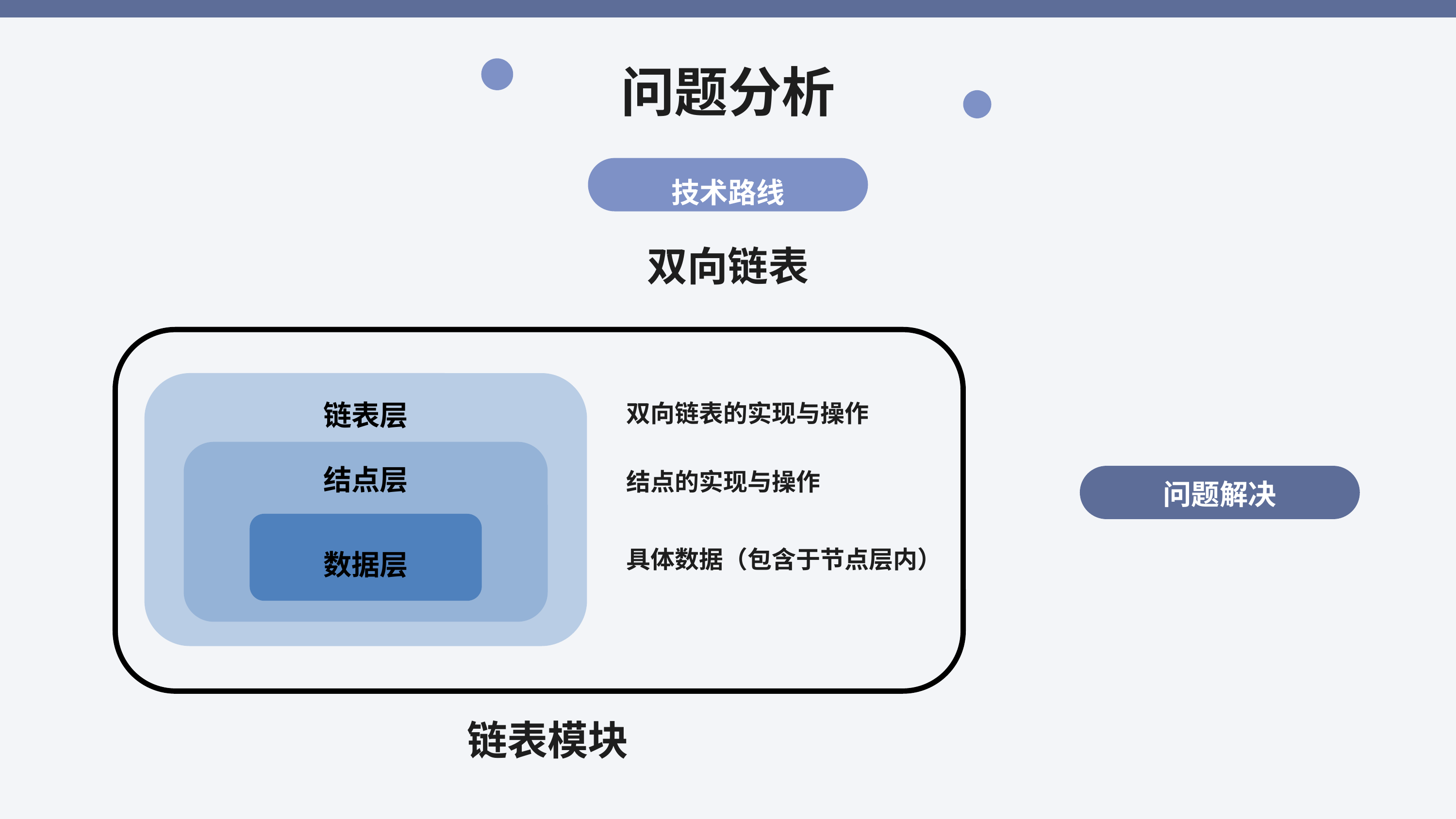

问题分析

技术路线
双向链表

链表层

结点层

数据层
双向链表的实现与操作

问题解决
结点的实现与操作
具体数据（包含于节点层内）
链表模块